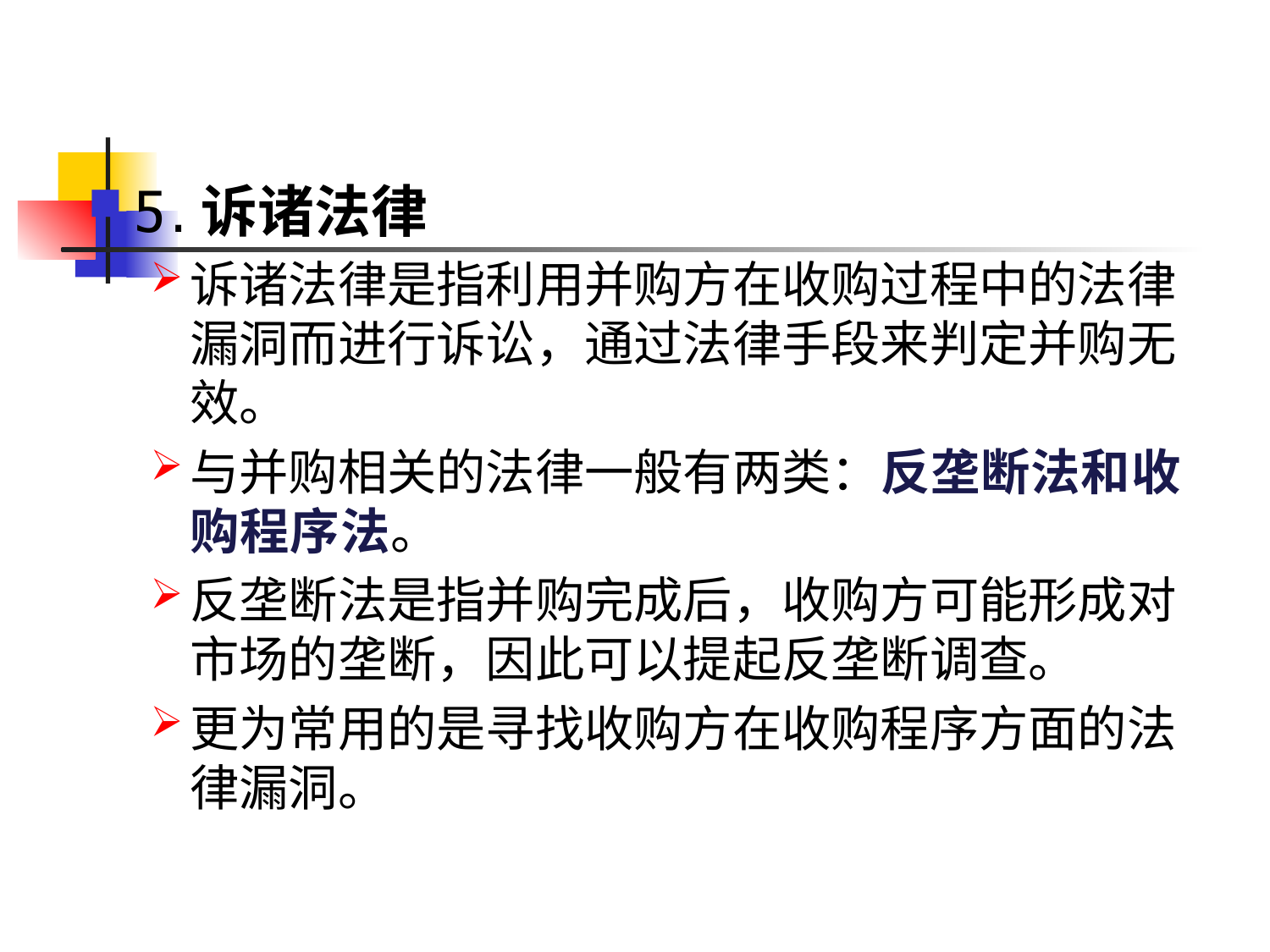

5.诉诸法律
诉诸法律是指利用并购方在收购过程中的法律漏洞而进行诉讼，通过法律手段来判定并购无效。
与并购相关的法律一般有两类：反垄断法和收购程序法。
反垄断法是指并购完成后，收购方可能形成对市场的垄断，因此可以提起反垄断调查。
更为常用的是寻找收购方在收购程序方面的法律漏洞。